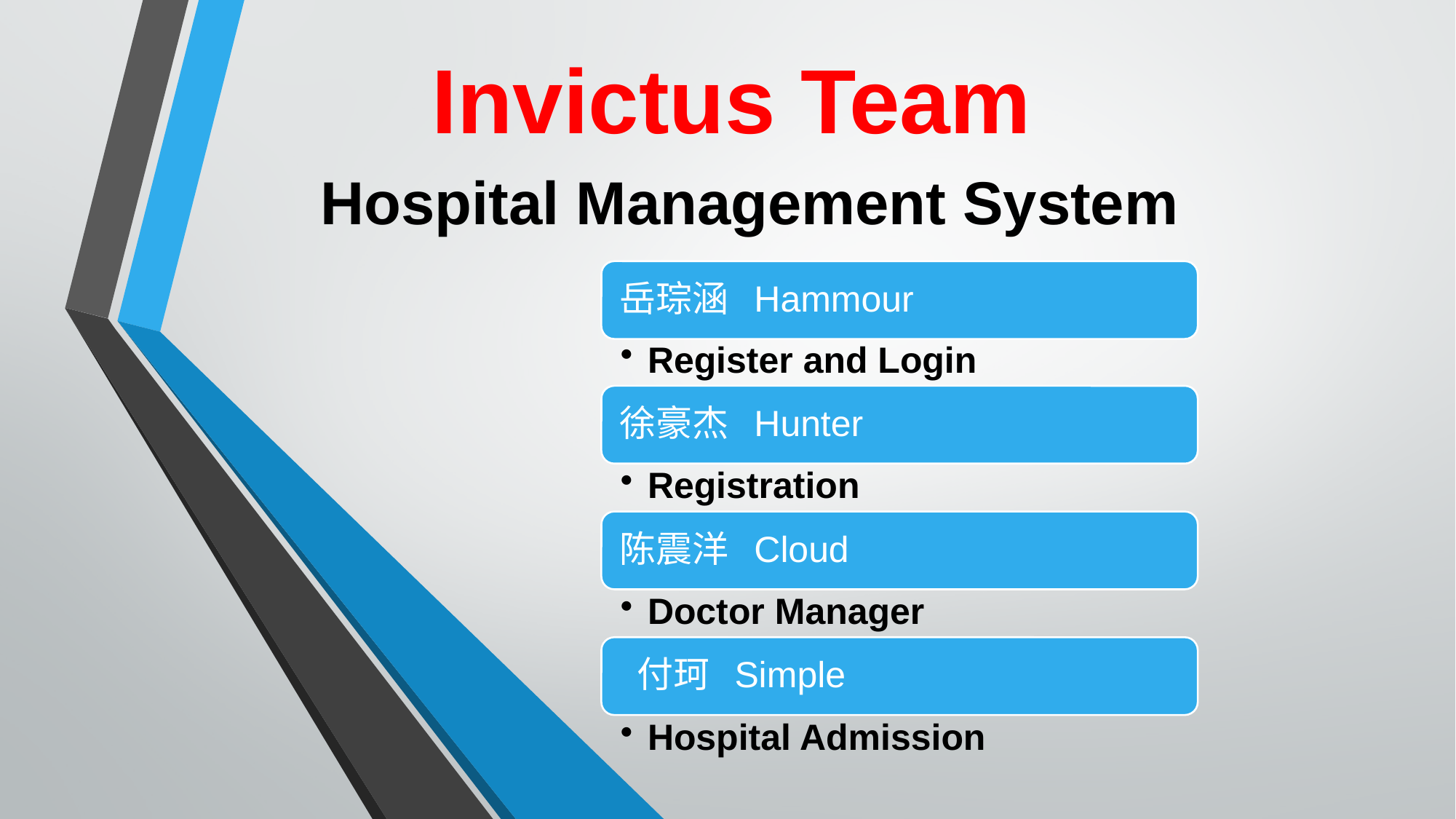

Invictus Team
Hospital Management System
岳琮涵  Hammour
Register and Login
徐豪杰  Hunter
Registration
陈震洋  Cloud
Doctor Manager
 付珂  Simple
Hospital Admission